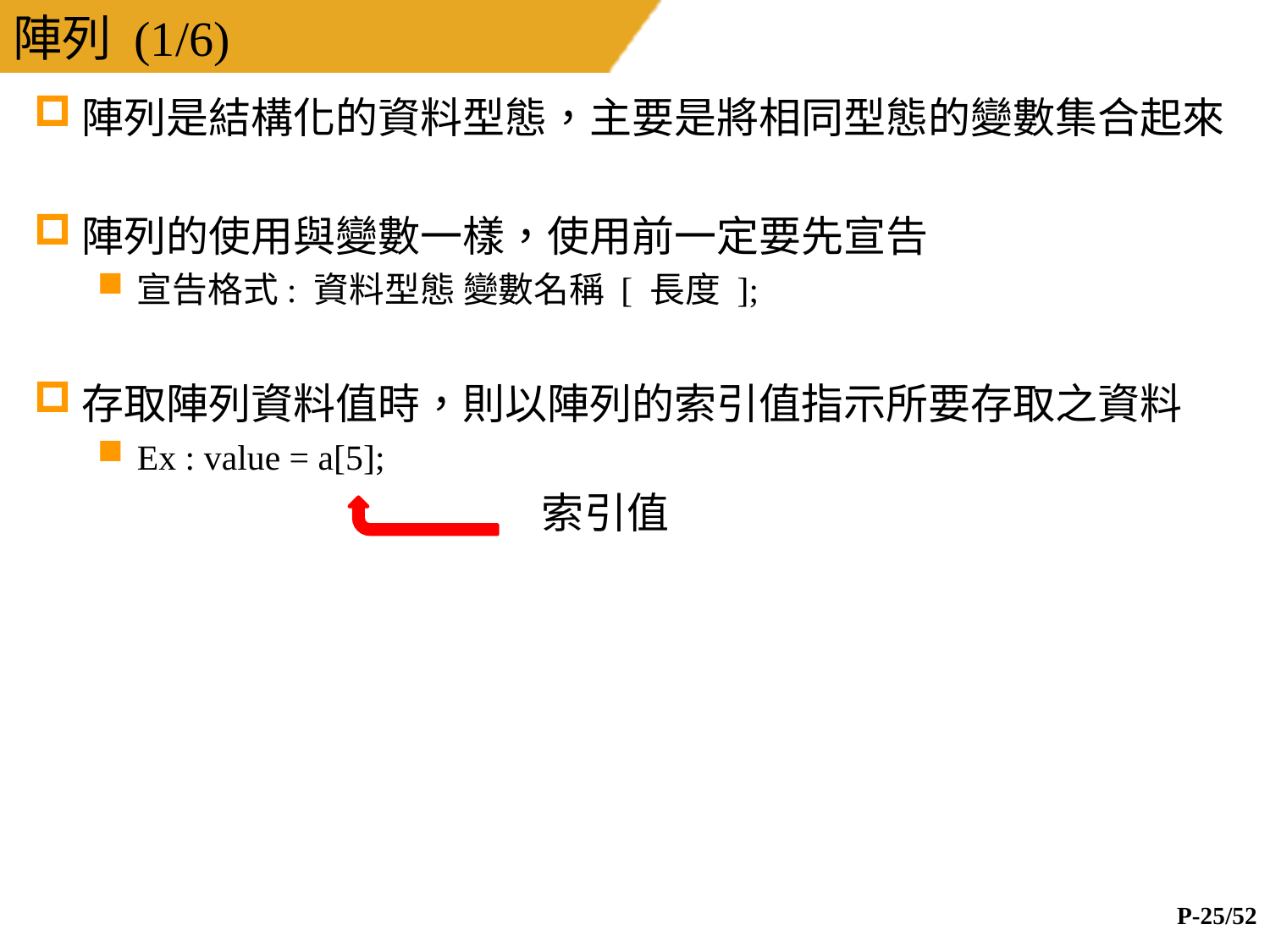

# 陣列 (1/6)
陣列是結構化的資料型態，主要是將相同型態的變數集合起來

陣列的使用與變數一樣，使用前一定要先宣告
宣告格式: 資料型態 變數名稱 [ 長度 ];

存取陣列資料值時，則以陣列的索引值指示所要存取之資料
Ex : value = a[5];
				索引值

P-25/52